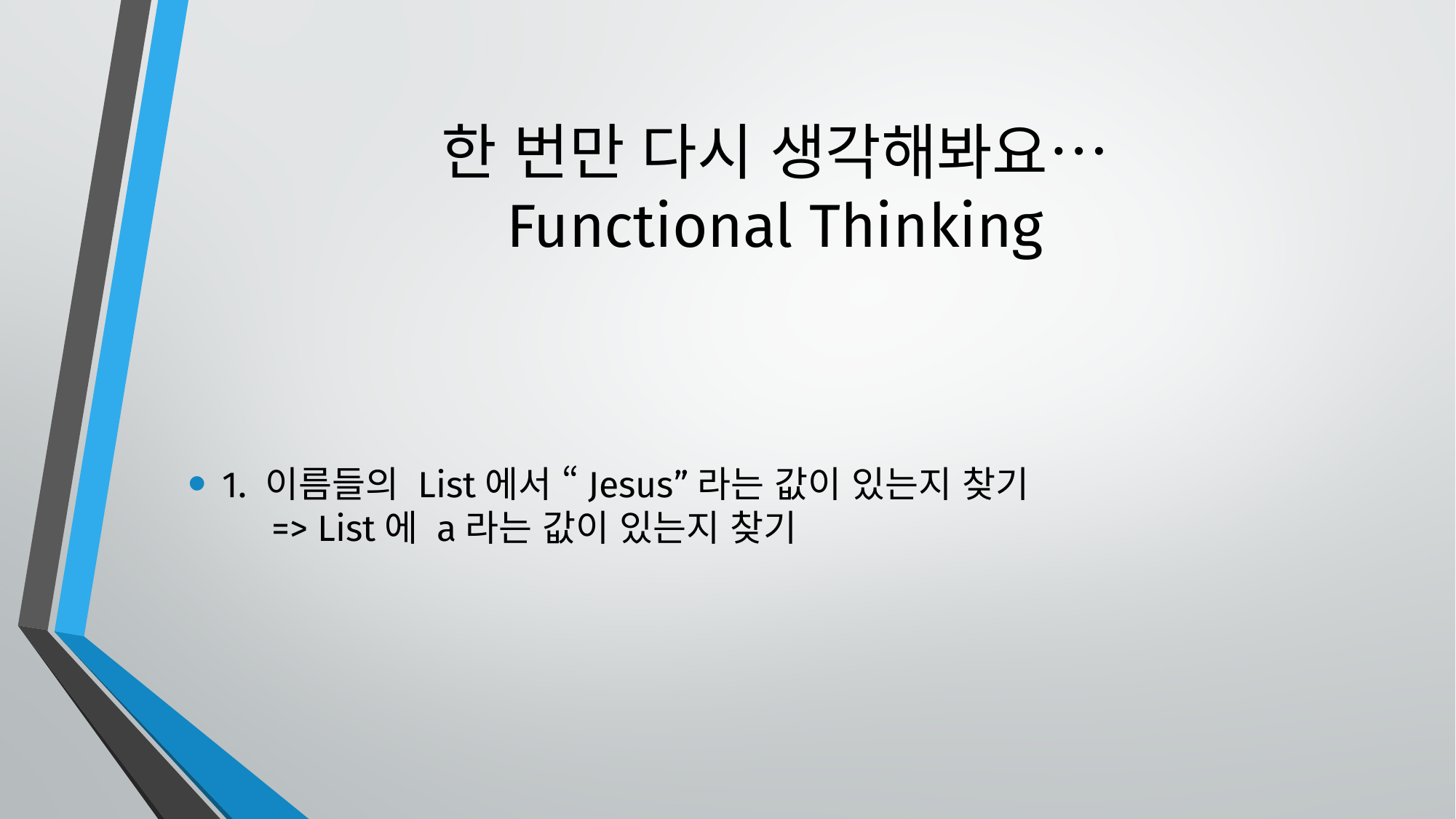

# 한 번만 다시 생각해봐요… Functional Thinking
1. 이름들의 List에서 “Jesus”라는 값이 있는지 찾기
    => List에 a라는 값이 있는지 찾기